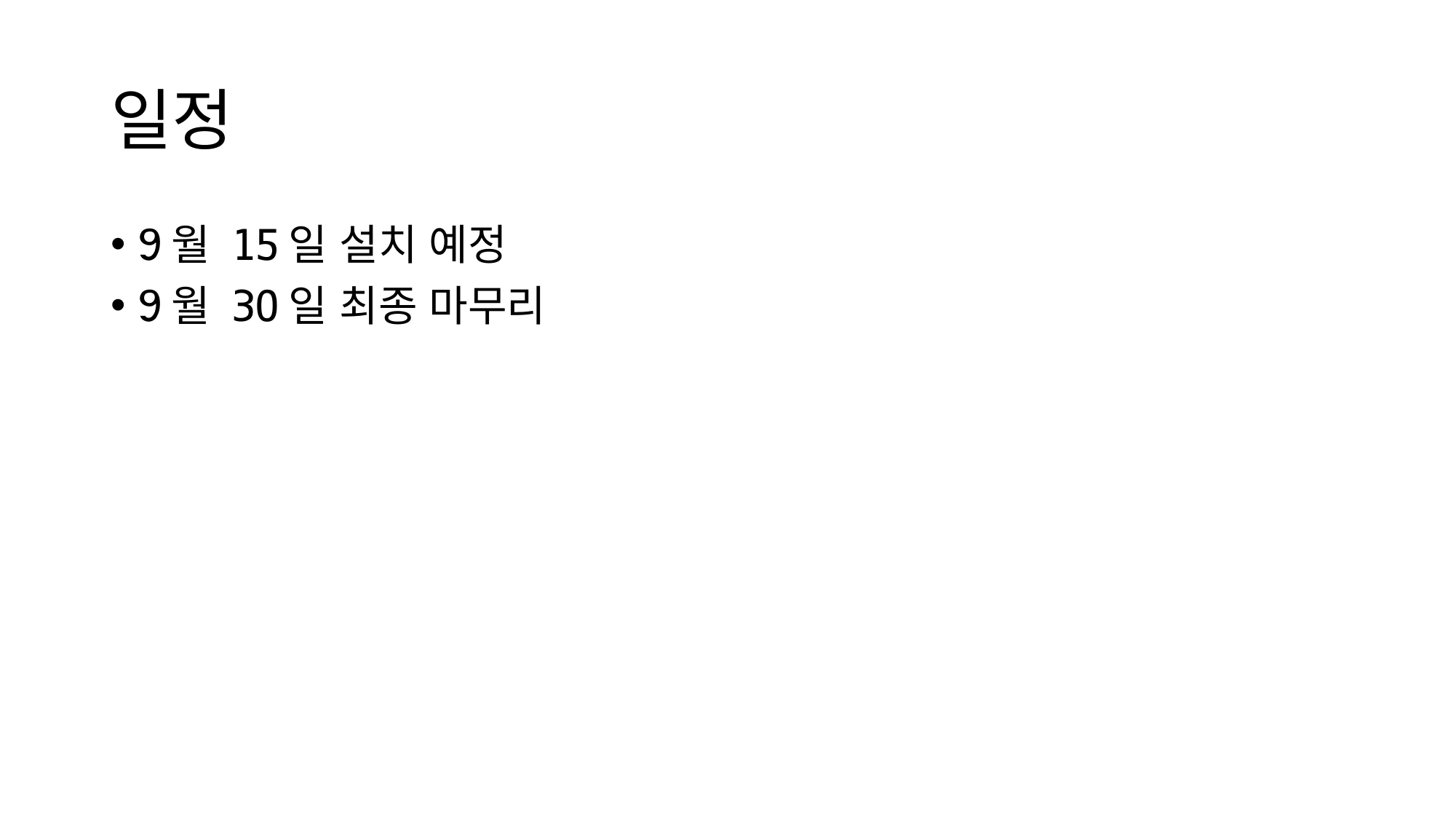

# 일정
9월 15일 설치 예정
9월 30일 최종 마무리